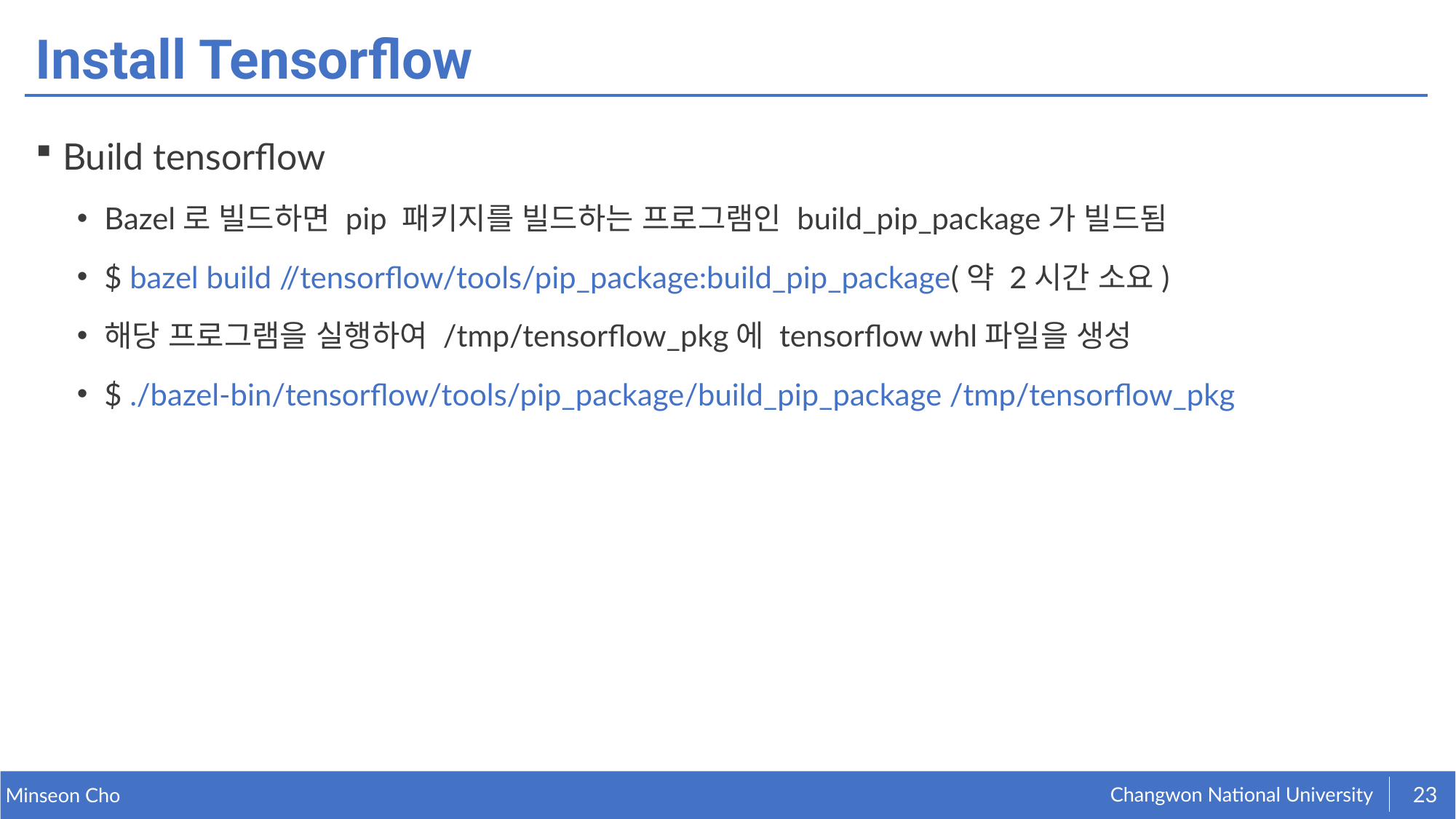

# Install Tensorflow
Build tensorflow
Bazel로 빌드하면 pip 패키지를 빌드하는 프로그램인 build_pip_package가 빌드됨
$ bazel build //tensorflow/tools/pip_package:build_pip_package(약 2시간 소요)
해당 프로그램을 실행하여 /tmp/tensorflow_pkg에 tensorflow whl파일을 생성
$ ./bazel-bin/tensorflow/tools/pip_package/build_pip_package /tmp/tensorflow_pkg

23